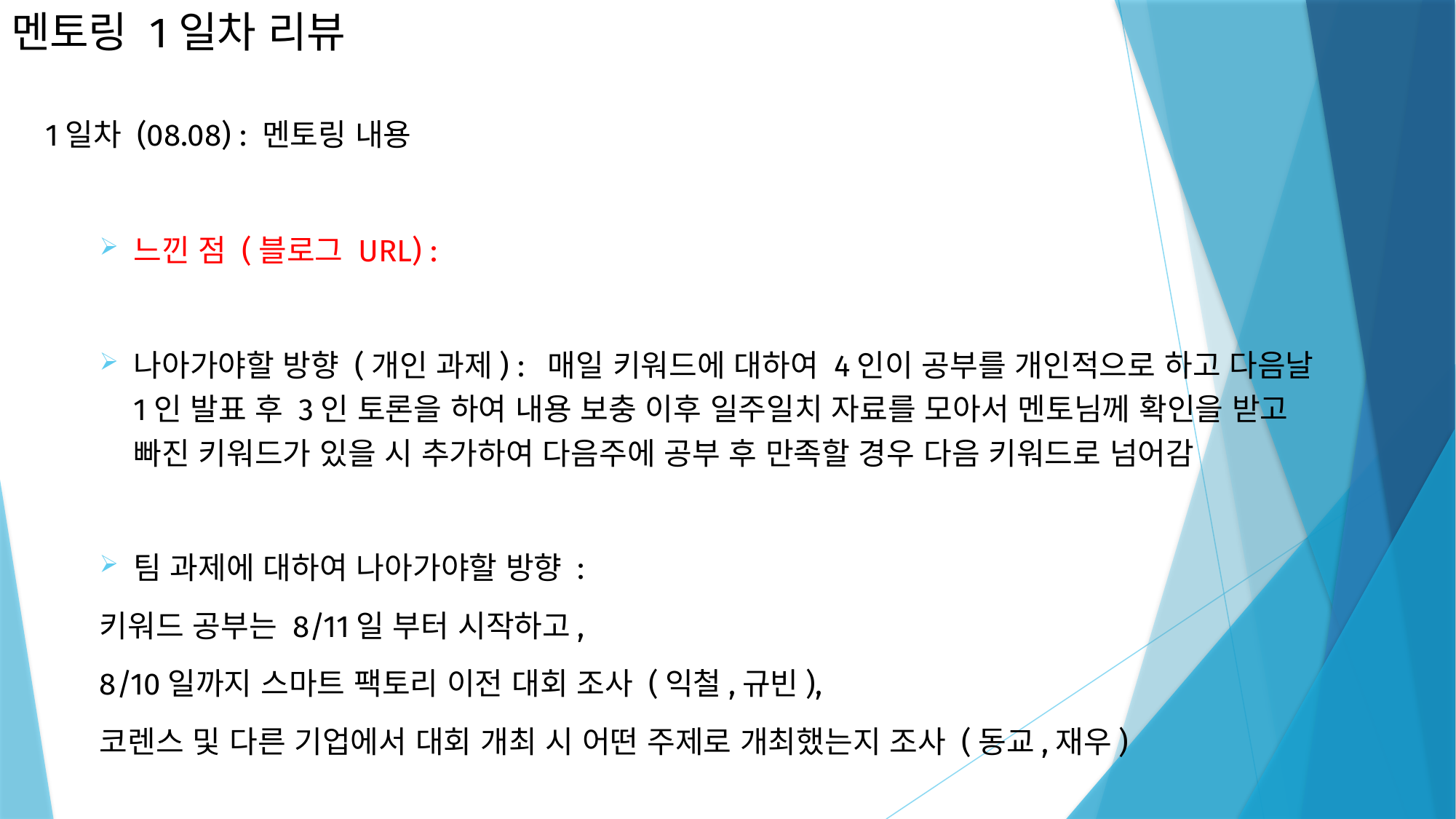

# 멘토링 1일차 리뷰
1일차 (08.08) : 멘토링 내용

느낀 점 (블로그 URL) :

나아가야할 방향 (개인 과제) :  매일 키워드에 대하여 4인이 공부를 개인적으로 하고 다음날 1인 발표 후 3인 토론을 하여 내용 보충 이후 일주일치 자료를 모아서 멘토님께 확인을 받고 빠진 키워드가 있을 시 추가하여 다음주에 공부 후 만족할 경우 다음 키워드로 넘어감

팀 과제에 대하여 나아가야할 방향 :
키워드 공부는 8/11일 부터 시작하고,
8/10일까지 스마트 팩토리 이전 대회 조사 (익철,규빈),
코렌스 및 다른 기업에서 대회 개최 시 어떤 주제로 개최했는지 조사 (동교,재우)